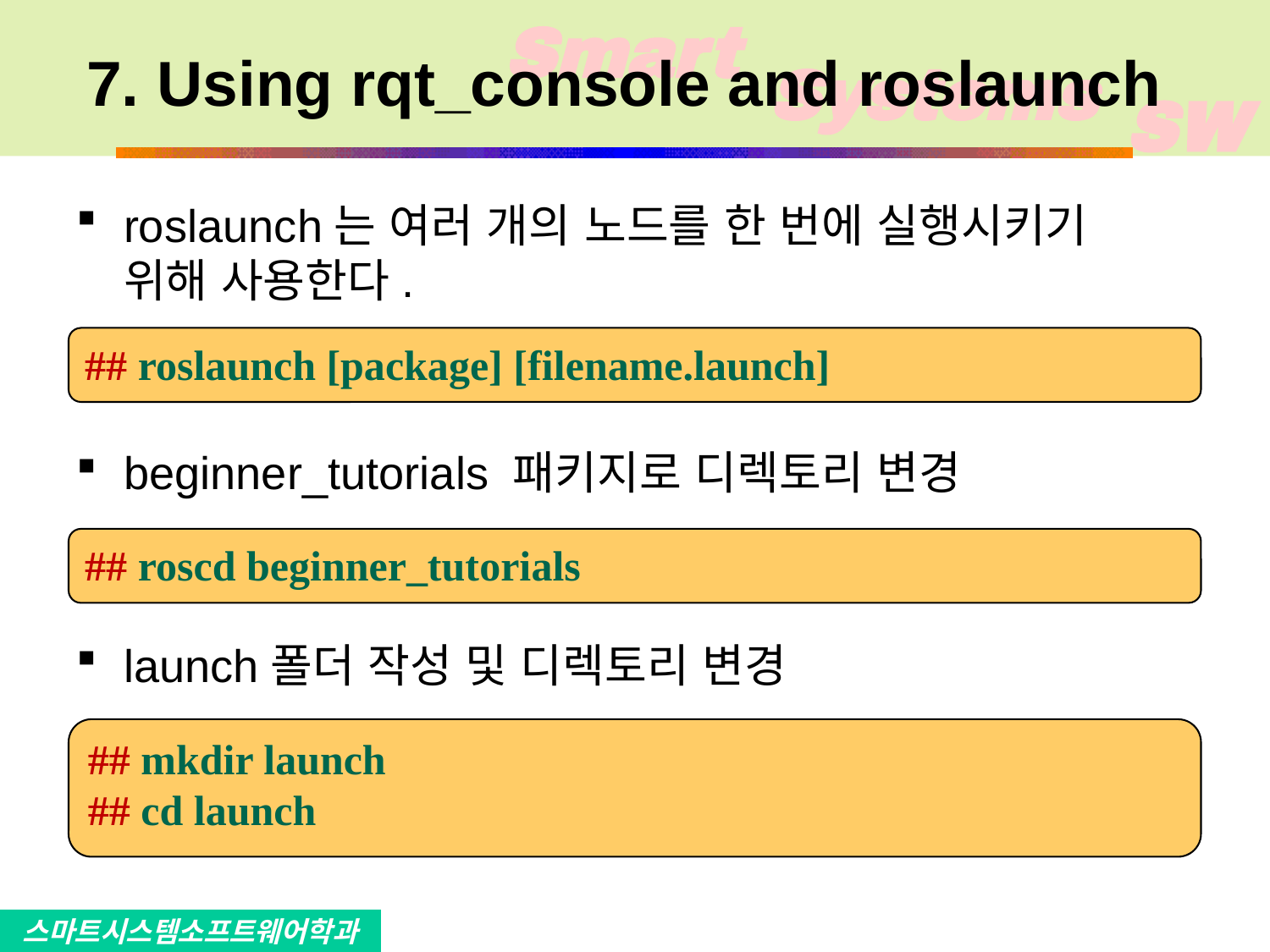

# 7. Using rqt_console and roslaunch
roslaunch는 여러 개의 노드를 한 번에 실행시키기 위해 사용한다.

beginner_tutorials 패키지로 디렉토리 변경

launch폴더 작성 및 디렉토리 변경

## roslaunch [package] [filename.launch]
## roscd beginner_tutorials
## mkdir launch
## cd launch